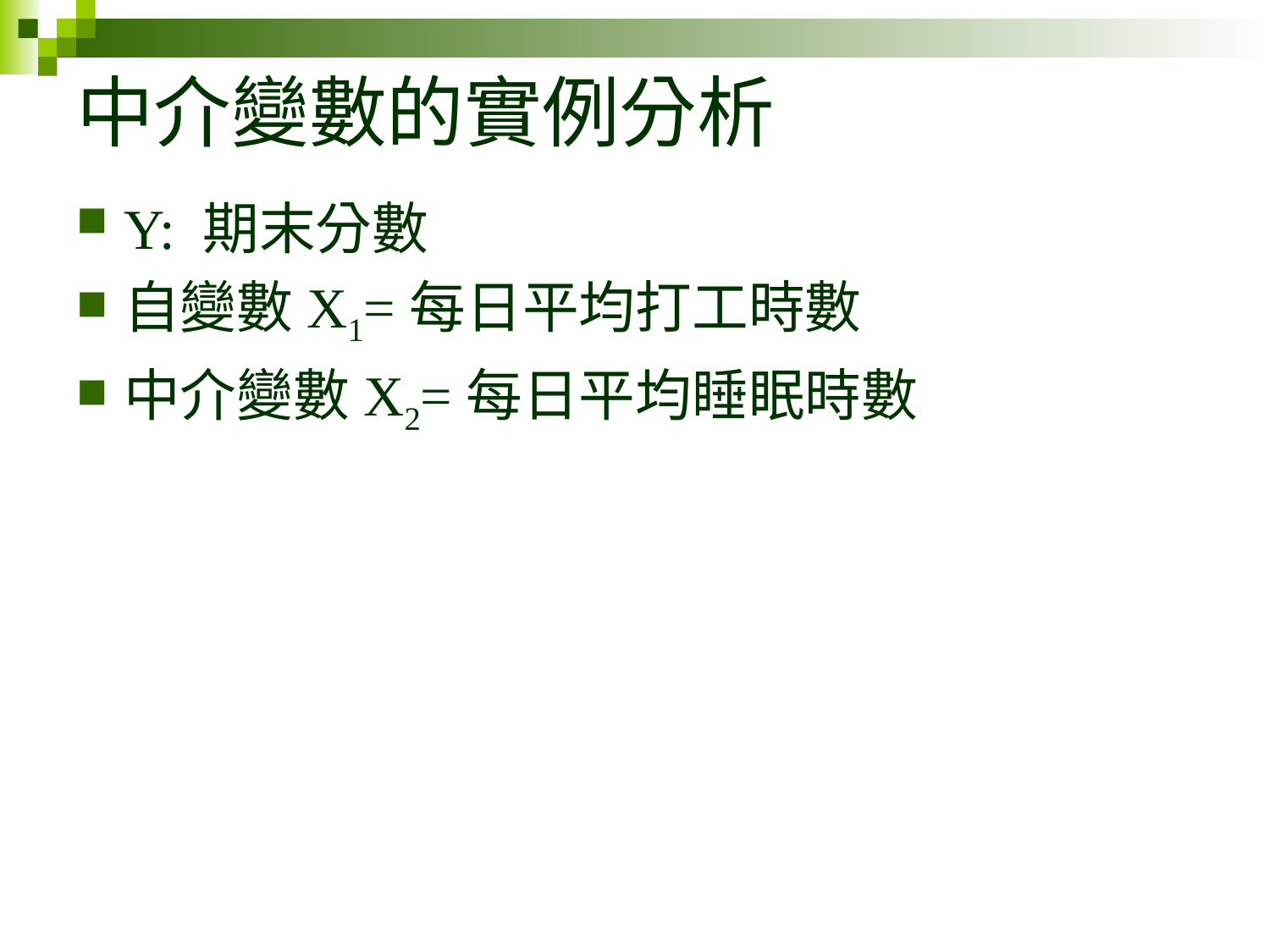

# 中介變數的實例分析
Y: 期末分數
自變數X1=每日平均打工時數
中介變數X2=每日平均睡眠時數